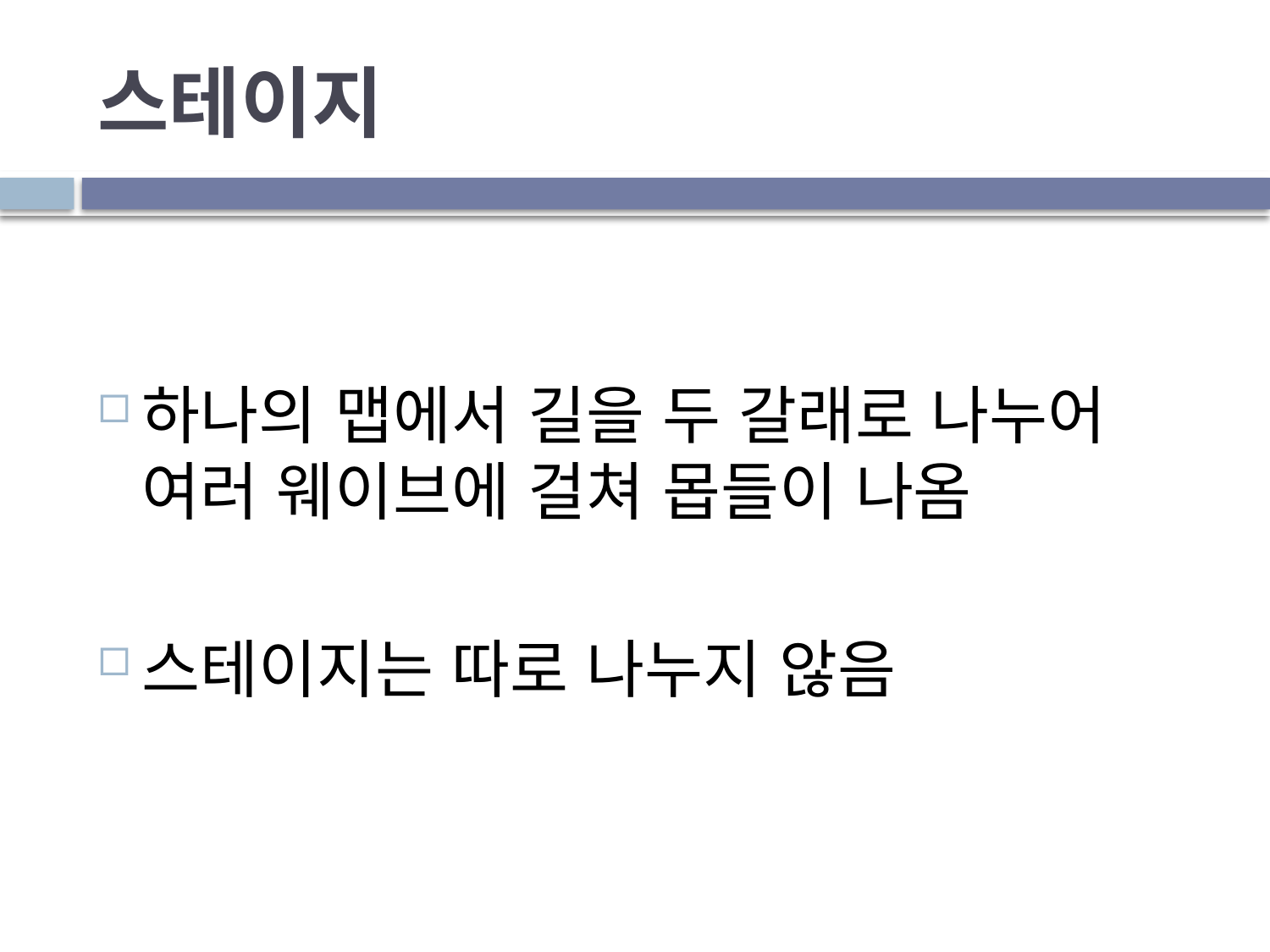

# 스테이지

하나의 맵에서 길을 두 갈래로 나누어 여러 웨이브에 걸쳐 몹들이 나옴

스테이지는 따로 나누지 않음